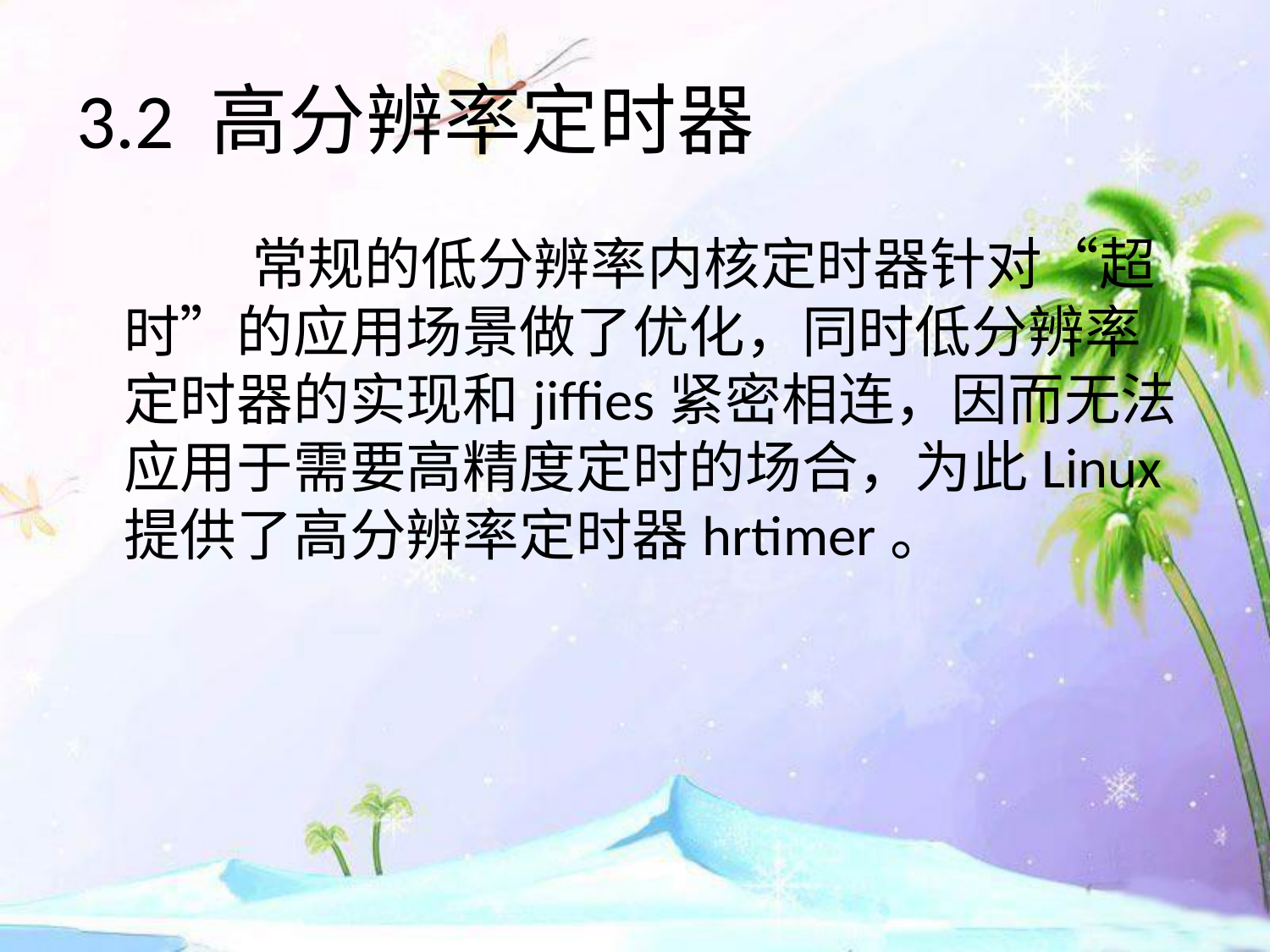

# 3.2 高分辨率定时器
	         常规的低分辨率内核定时器针对“超时”的应用场景做了优化，同时低分辨率定时器的实现和jiffies紧密相连，因而无法应用于需要高精度定时的场合，为此Linux提供了高分辨率定时器hrtimer。